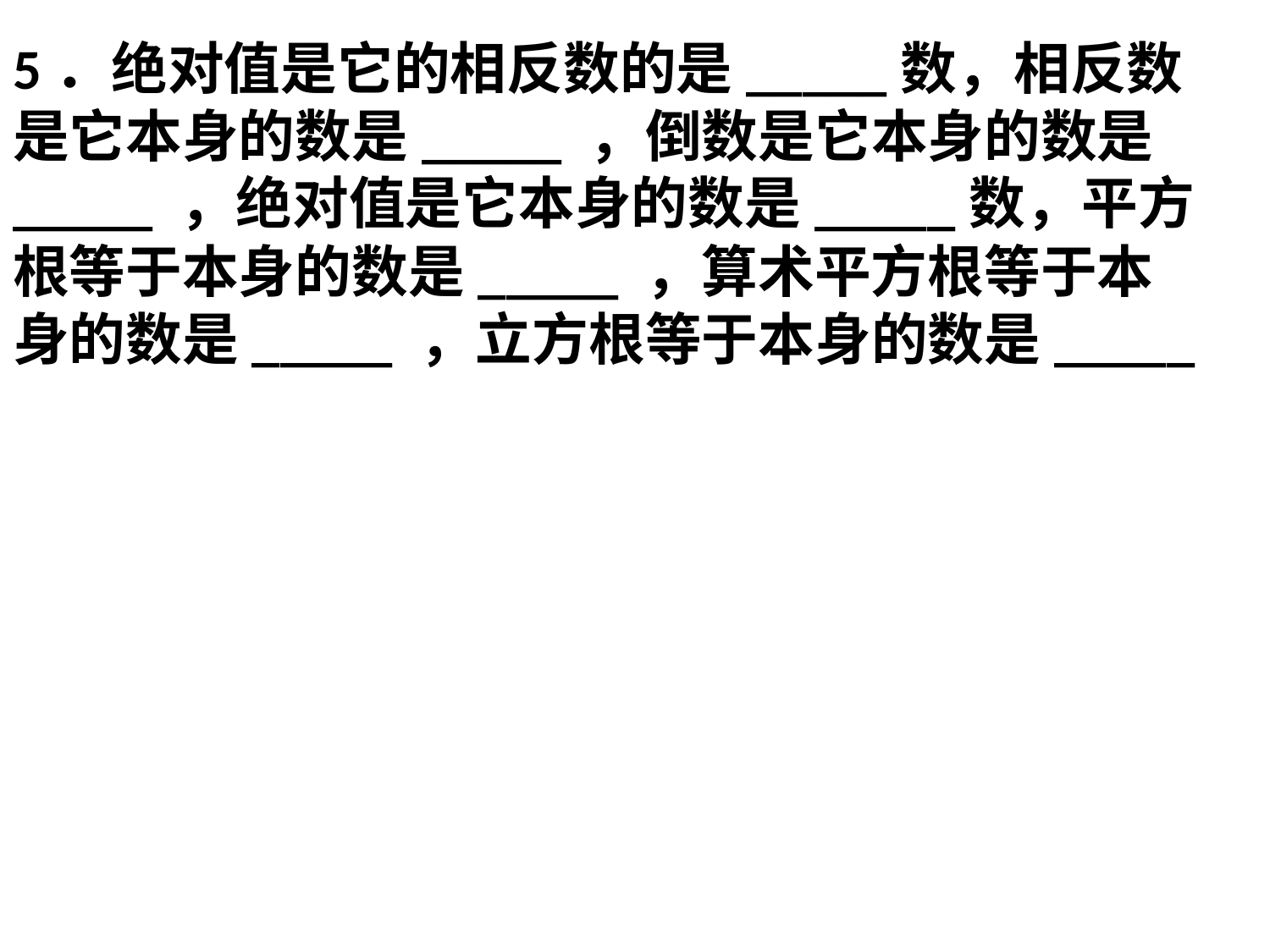

5．绝对值是它的相反数的是_____数，相反数是它本身的数是_____ ，倒数是它本身的数是_____ ，绝对值是它本身的数是_____数，平方根等于本身的数是_____ ，算术平方根等于本身的数是_____ ，立方根等于本身的数是_____